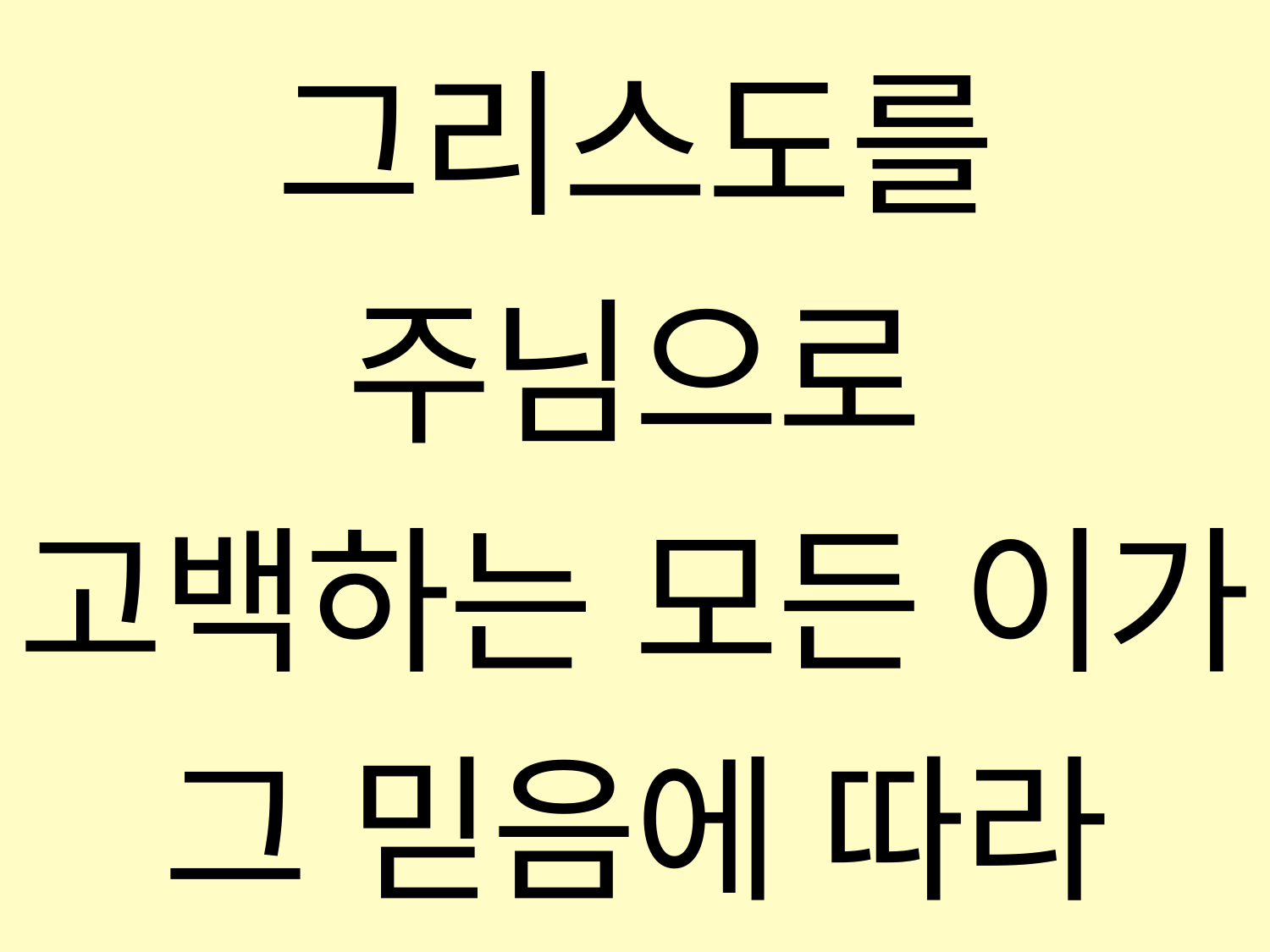

그리스도를 주님으로
고백하는 모든 이가
그 믿음에 따라 올바로
살아가게 하여 주십시오